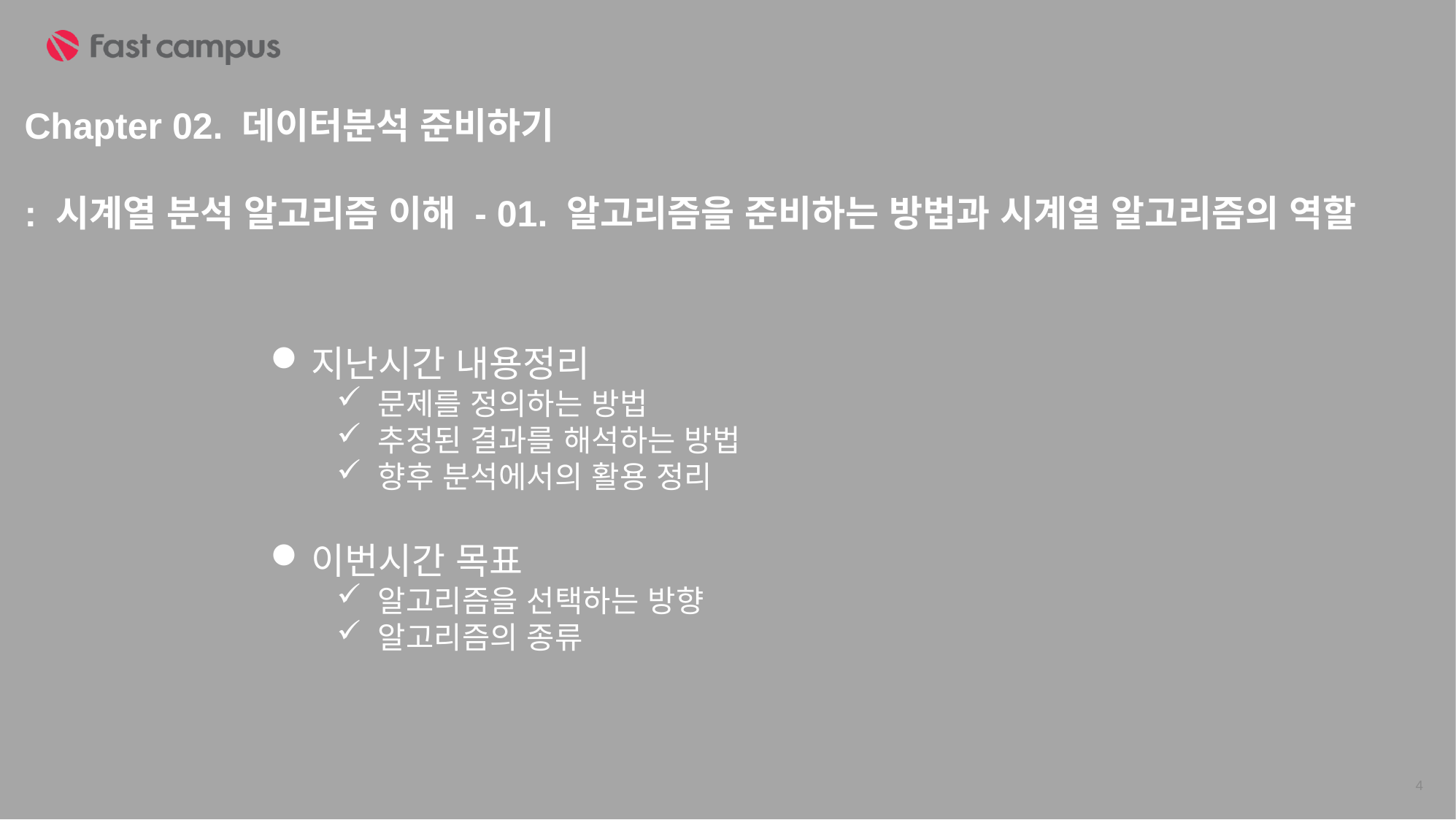

Chapter 02. 데이터분석 준비하기

: 시계열 분석 알고리즘 이해 - 01. 알고리즘을 준비하는 방법과 시계열 알고리즘의 역할
지난시간 내용정리
문제를 정의하는 방법
추정된 결과를 해석하는 방법
향후 분석에서의 활용 정리

이번시간 목표
알고리즘을 선택하는 방향
알고리즘의 종류
4